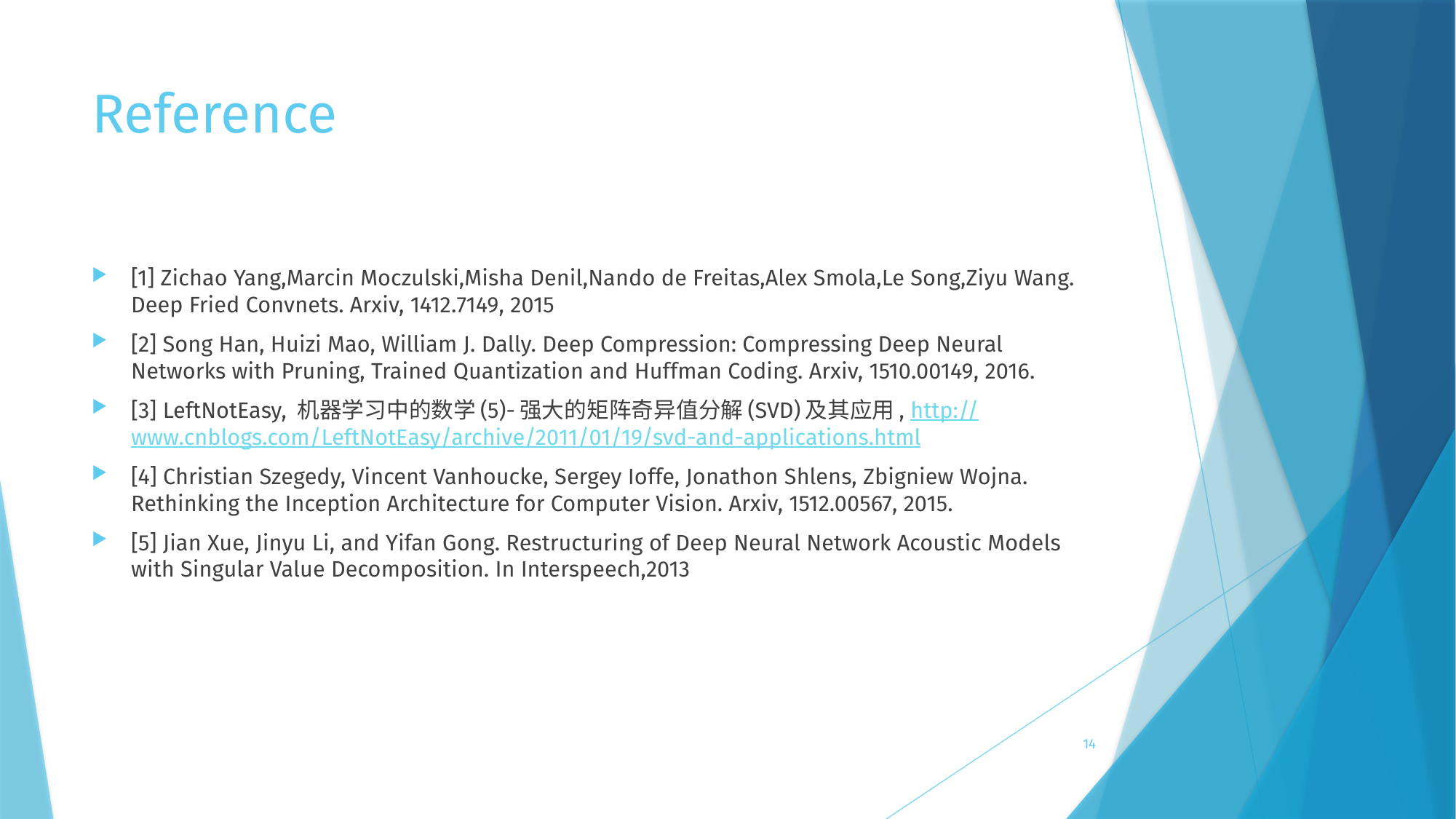

# Reference
[1] Zichao Yang,Marcin Moczulski,Misha Denil,Nando de Freitas,Alex Smola,Le Song,Ziyu Wang. Deep Fried Convnets. Arxiv, 1412.7149, 2015
[2] Song Han, Huizi Mao, William J. Dally. Deep Compression: Compressing Deep Neural Networks with Pruning, Trained Quantization and Huffman Coding. Arxiv, 1510.00149, 2016.
[3] LeftNotEasy, 机器学习中的数学(5)-强大的矩阵奇异值分解(SVD)及其应用, http://www.cnblogs.com/LeftNotEasy/archive/2011/01/19/svd-and-applications.html
[4] Christian Szegedy, Vincent Vanhoucke, Sergey Ioffe, Jonathon Shlens, Zbigniew Wojna. Rethinking the Inception Architecture for Computer Vision. Arxiv, 1512.00567, 2015.
[5] Jian Xue, Jinyu Li, and Yifan Gong. Restructuring of Deep Neural Network Acoustic Models with Singular Value Decomposition. In Interspeech,2013

14